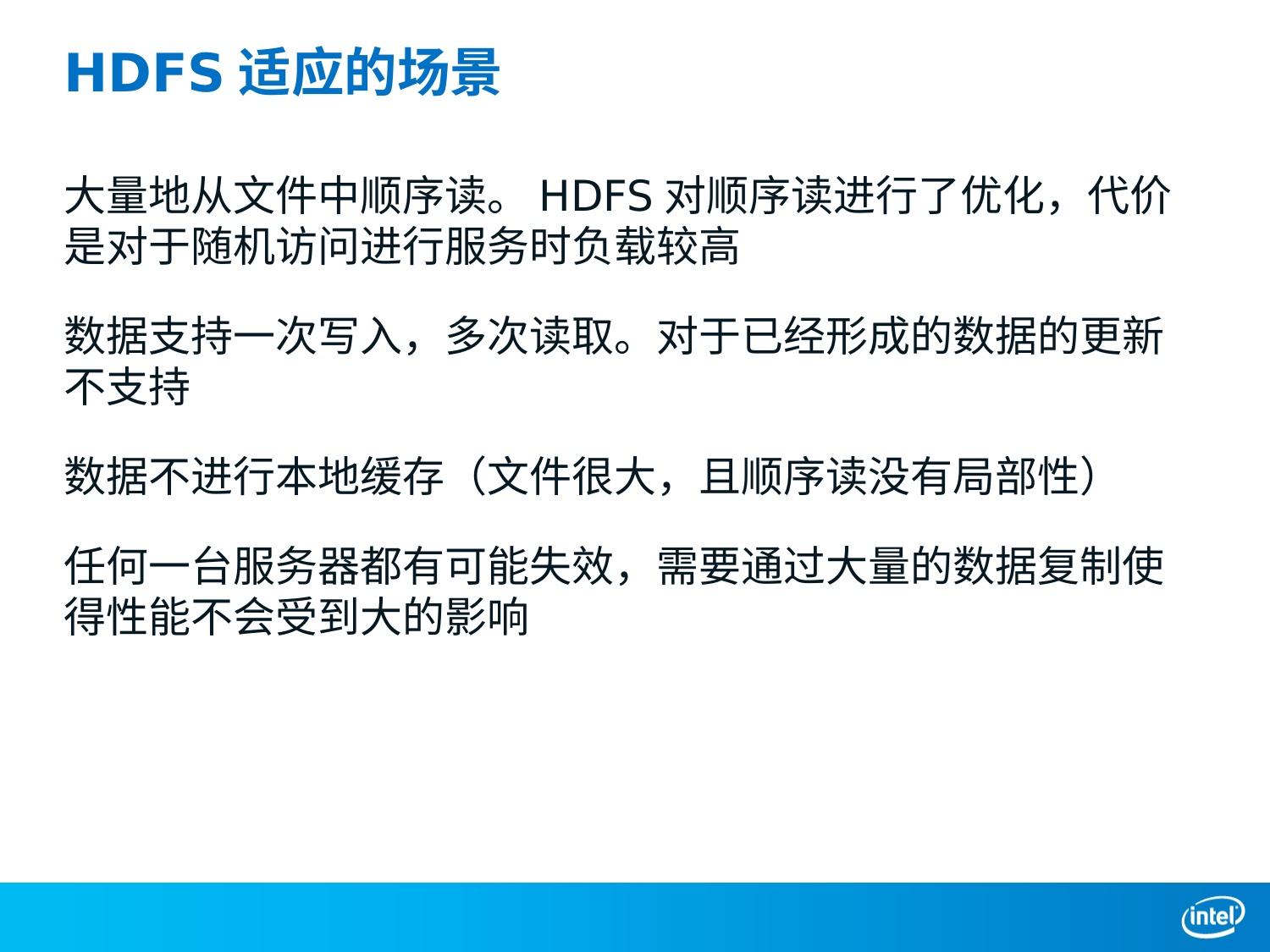

# HDFS适应的场景
大量地从文件中顺序读。HDFS对顺序读进行了优化，代价是对于随机访问进行服务时负载较高
数据支持一次写入，多次读取。对于已经形成的数据的更新不支持
数据不进行本地缓存（文件很大，且顺序读没有局部性）
任何一台服务器都有可能失效，需要通过大量的数据复制使得性能不会受到大的影响